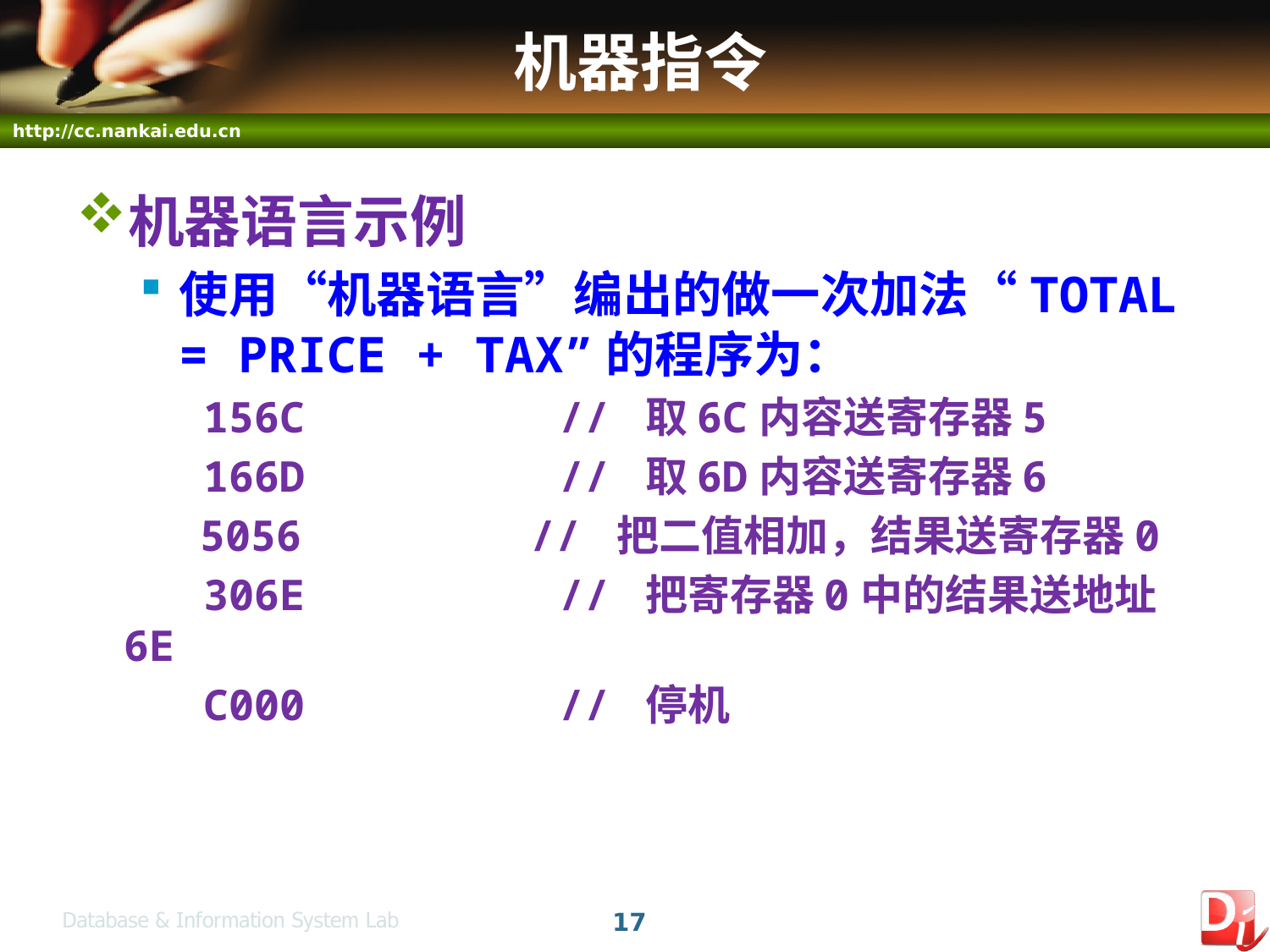

# 机器指令
机器语言示例
使用“机器语言”编出的做一次加法“TOTAL = PRICE + TAX”的程序为：
     156C          // 取6C内容送寄存器5
     166D          // 取6D内容送寄存器6
	   5056    	 // 把二值相加，结果送寄存器0
     306E          // 把寄存器0中的结果送地址6E
     C000          // 停机

17
Database & Information System Lab